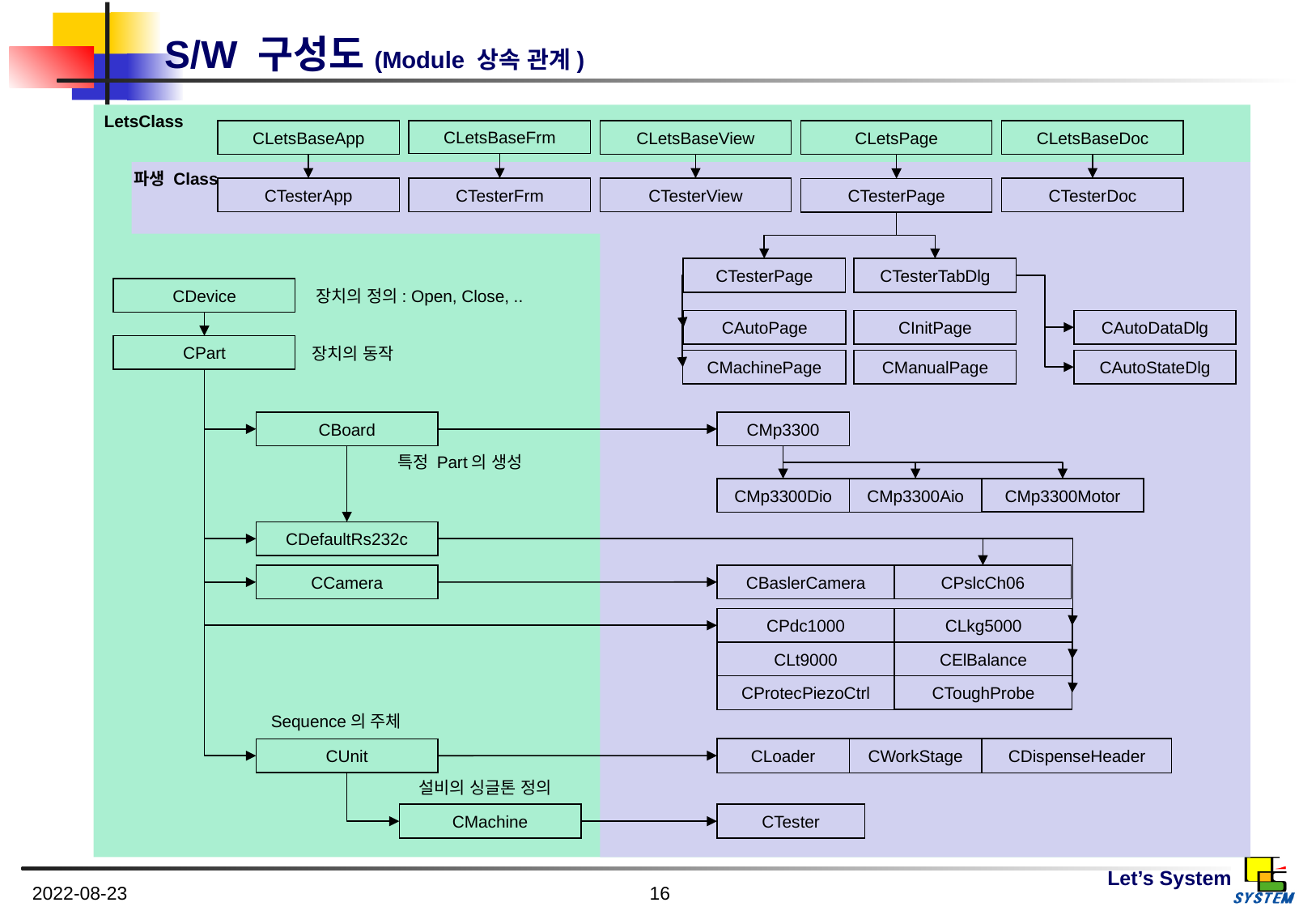

# S/W 구성도(Module 상속 관계)
LetsClass

CLetsPage
CLetsBaseApp
CLetsBaseFrm
CLetsBaseView
CLetsBaseDoc
파생 Class

CTesterApp
CTesterFrm
CTesterView
CTesterDoc
CTesterPage

CTesterPage
CTesterTabDlg
CDevice
장치의 정의: Open, Close, ..
CAutoDataDlg
CAutoPage
CInitPage
CPart
장치의 동작
CAutoStateDlg
CMachinePage
CManualPage
CBoard
CMp3300
특정 Part의 생성
CMp3300Dio
CMp3300Aio
CMp3300Motor
CDefaultRs232c
CBaslerCamera
CPslcCh06
CCamera
CPdc1000
CLkg5000
CLt9000
CElBalance
CToughProbe
CProtecPiezoCtrl
Sequence의 주체
CLoader
CWorkStage
CDispenseHeader
CUnit
설비의 싱글톤 정의
CMachine
CTester
2022-08-23
16